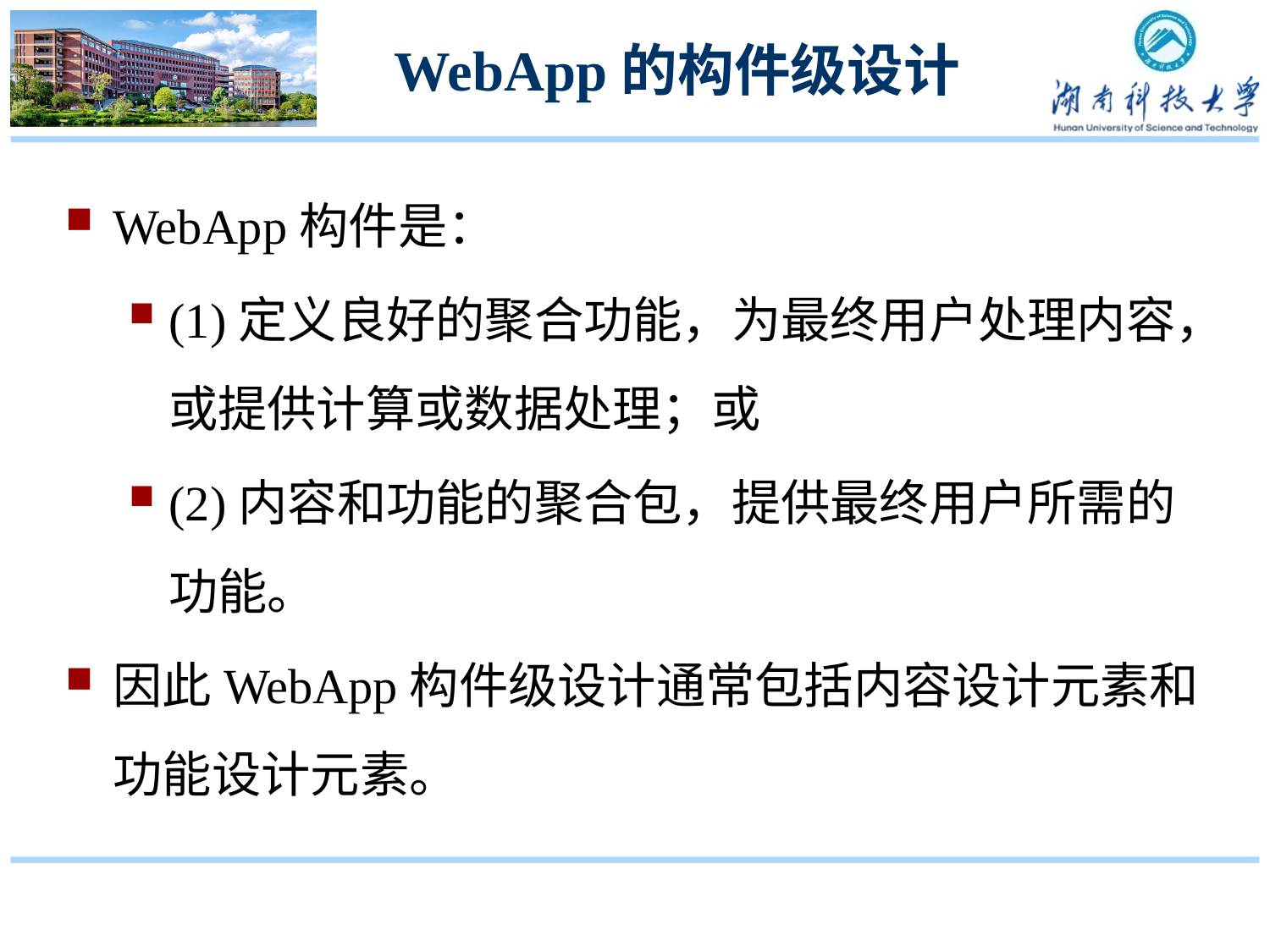

# WebApp的构件级设计
WebApp构件是：
(1)定义良好的聚合功能，为最终用户处理内容，或提供计算或数据处理；或
(2)内容和功能的聚合包，提供最终用户所需的功能。
因此WebApp构件级设计通常包括内容设计元素和功能设计元素。
16